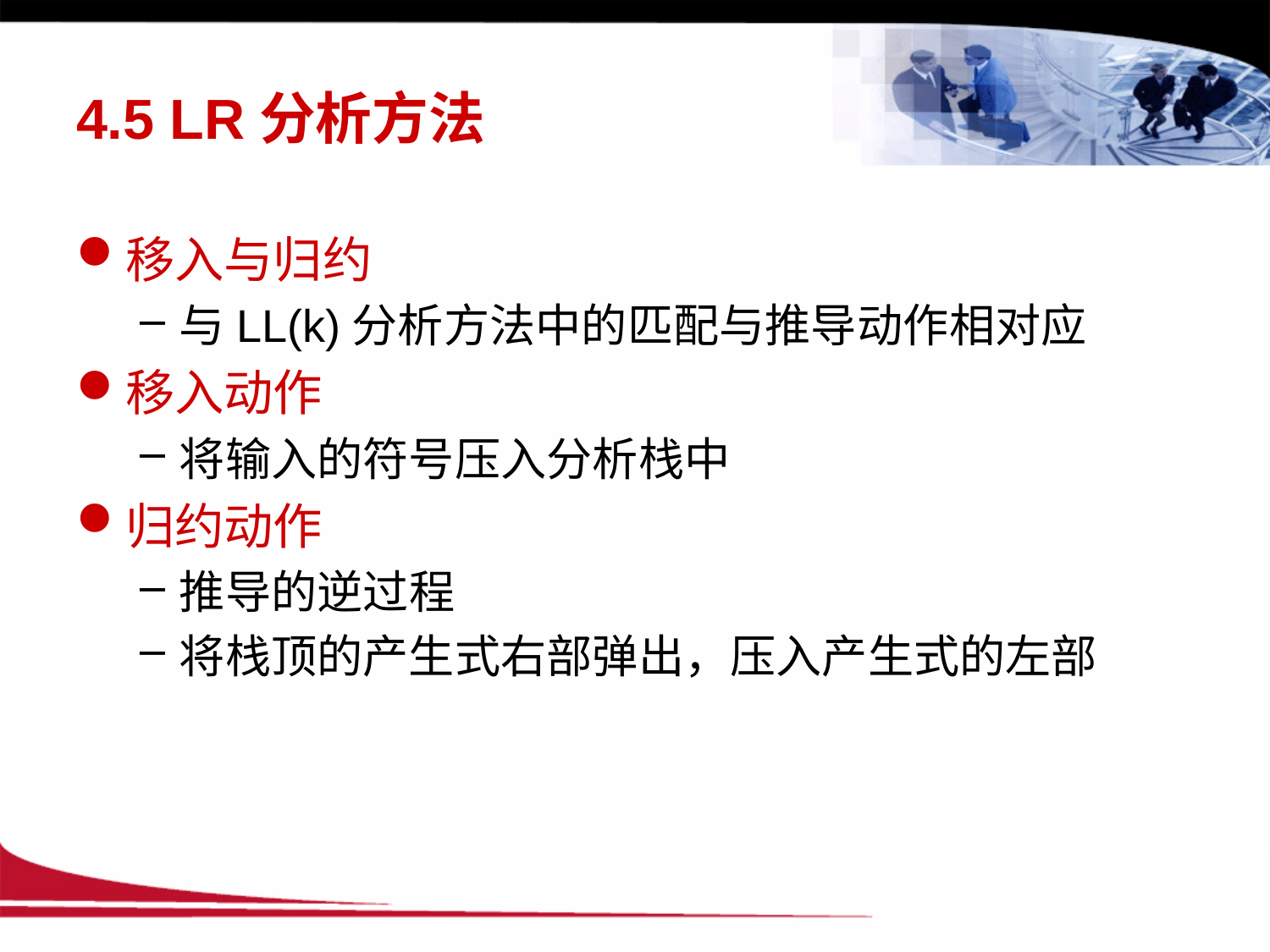

# 4.5 LR分析方法
移入与归约
与LL(k)分析方法中的匹配与推导动作相对应
移入动作
将输入的符号压入分析栈中
归约动作
推导的逆过程
将栈顶的产生式右部弹出，压入产生式的左部